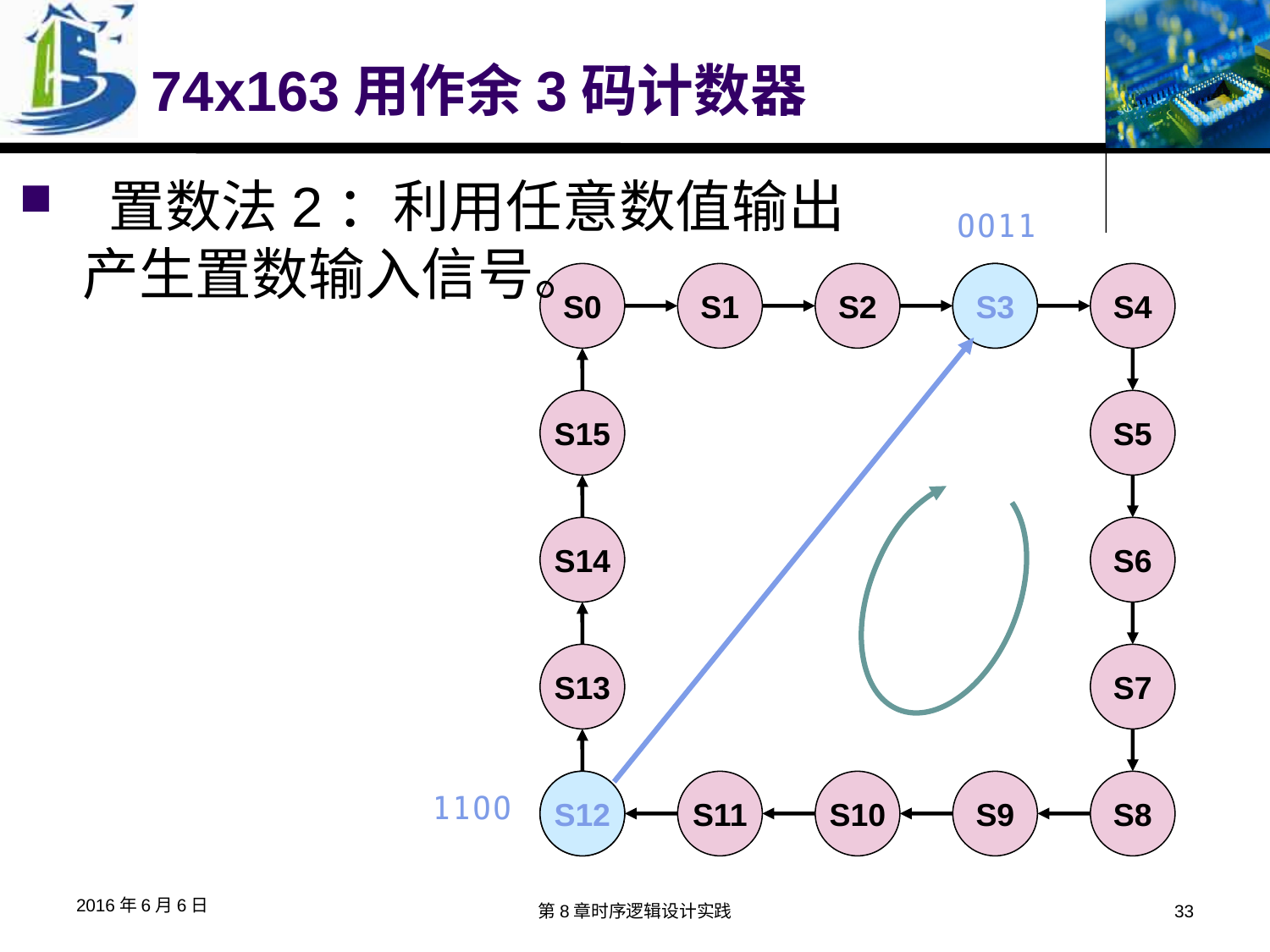

# 74x163用作余3码计数器
 置数法2：利用任意数值输出产生置数输入信号。
0011
S3
S0
S1
S2
S3
S4

S15
S5

S14
S6

S13
S7

S12
S11
S10
S9
S8

S12
1100
2016年6月6日
第8章时序逻辑设计实践
33